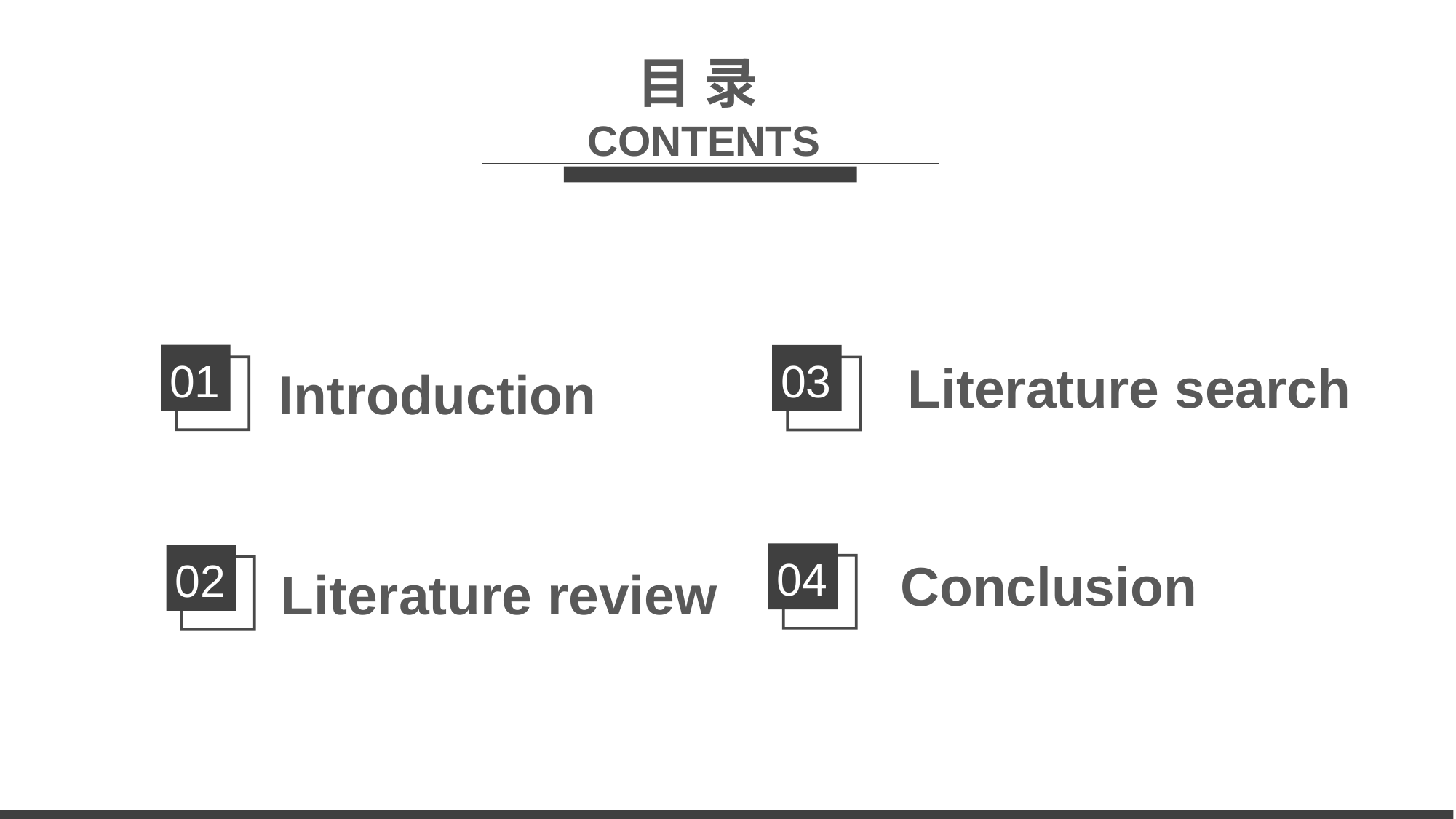

目 录
CONTENTS

01
03
Literature search
Introduction

04
02
Conclusion

Literature review